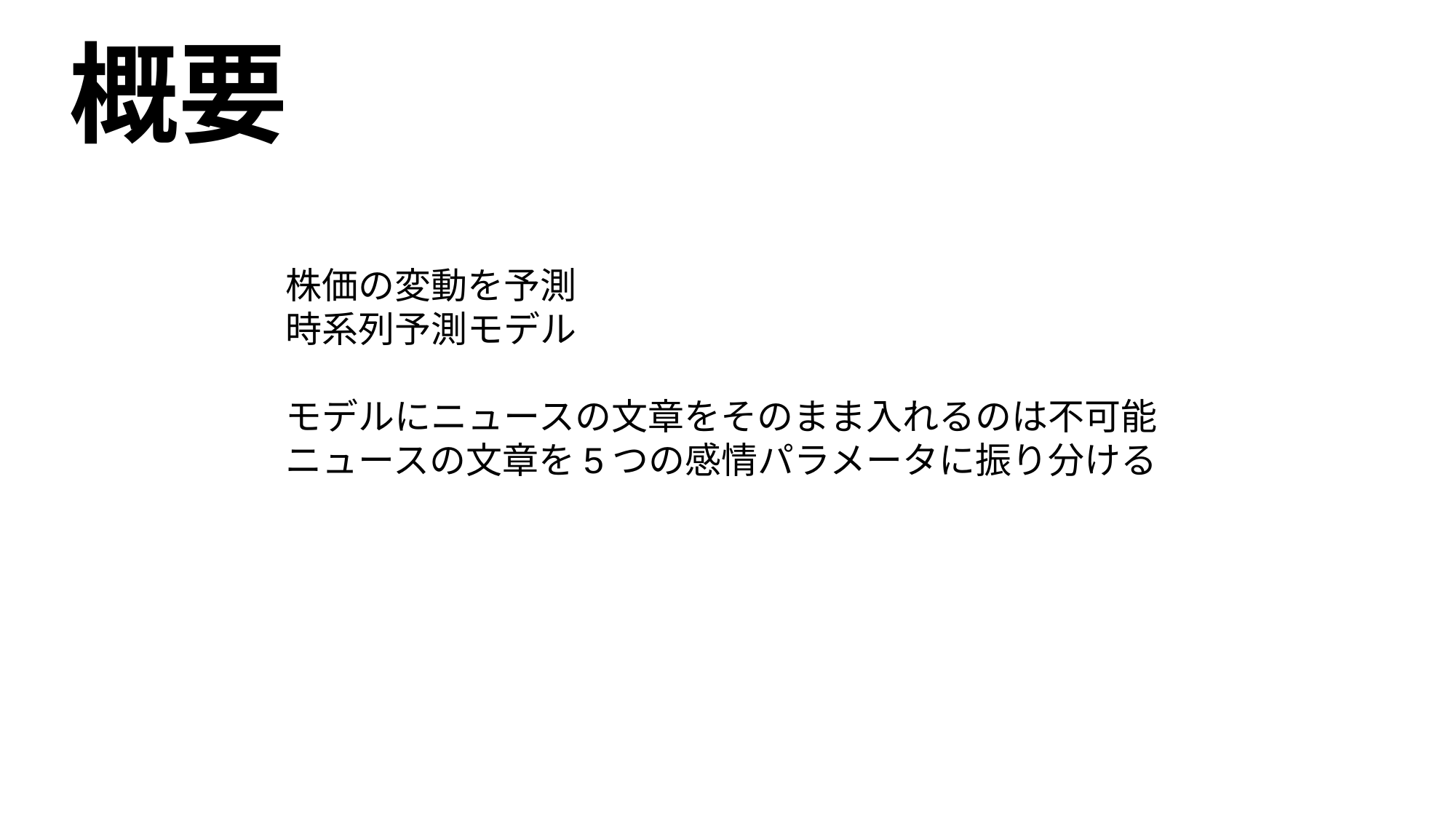

# 概要
株価の変動を予測
時系列予測モデル

モデルにニュースの文章をそのまま入れるのは不可能
ニュースの文章を5つの感情パラメータに振り分ける